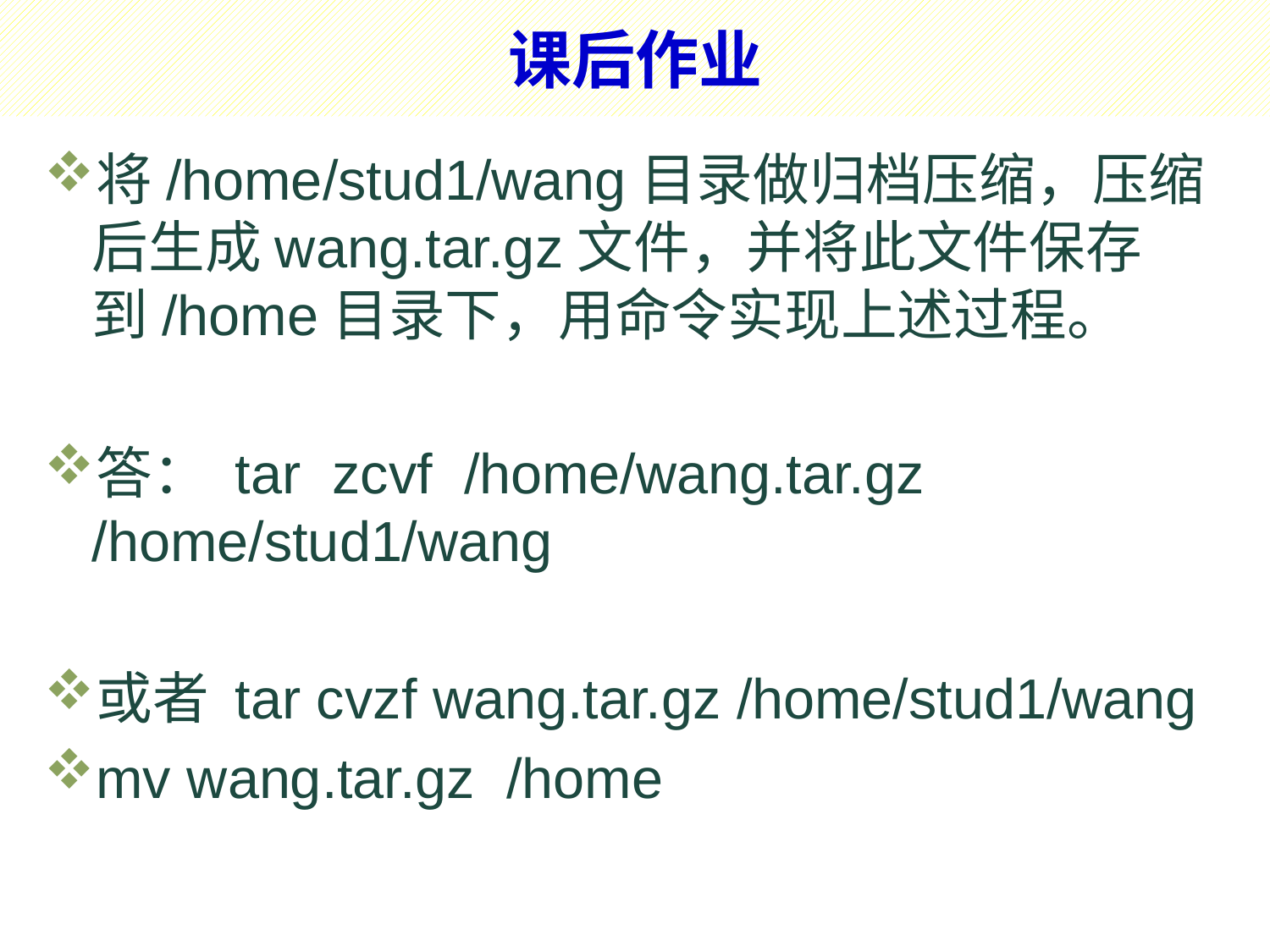

# 课后作业
将/home/stud1/wang目录做归档压缩，压缩后生成wang.tar.gz文件，并将此文件保存到/home目录下，用命令实现上述过程。

答： tar  zcvf  /home/wang.tar.gz  /home/stud1/wang

或者 tar cvzf wang.tar.gz /home/stud1/wang
mv wang.tar.gz  /home